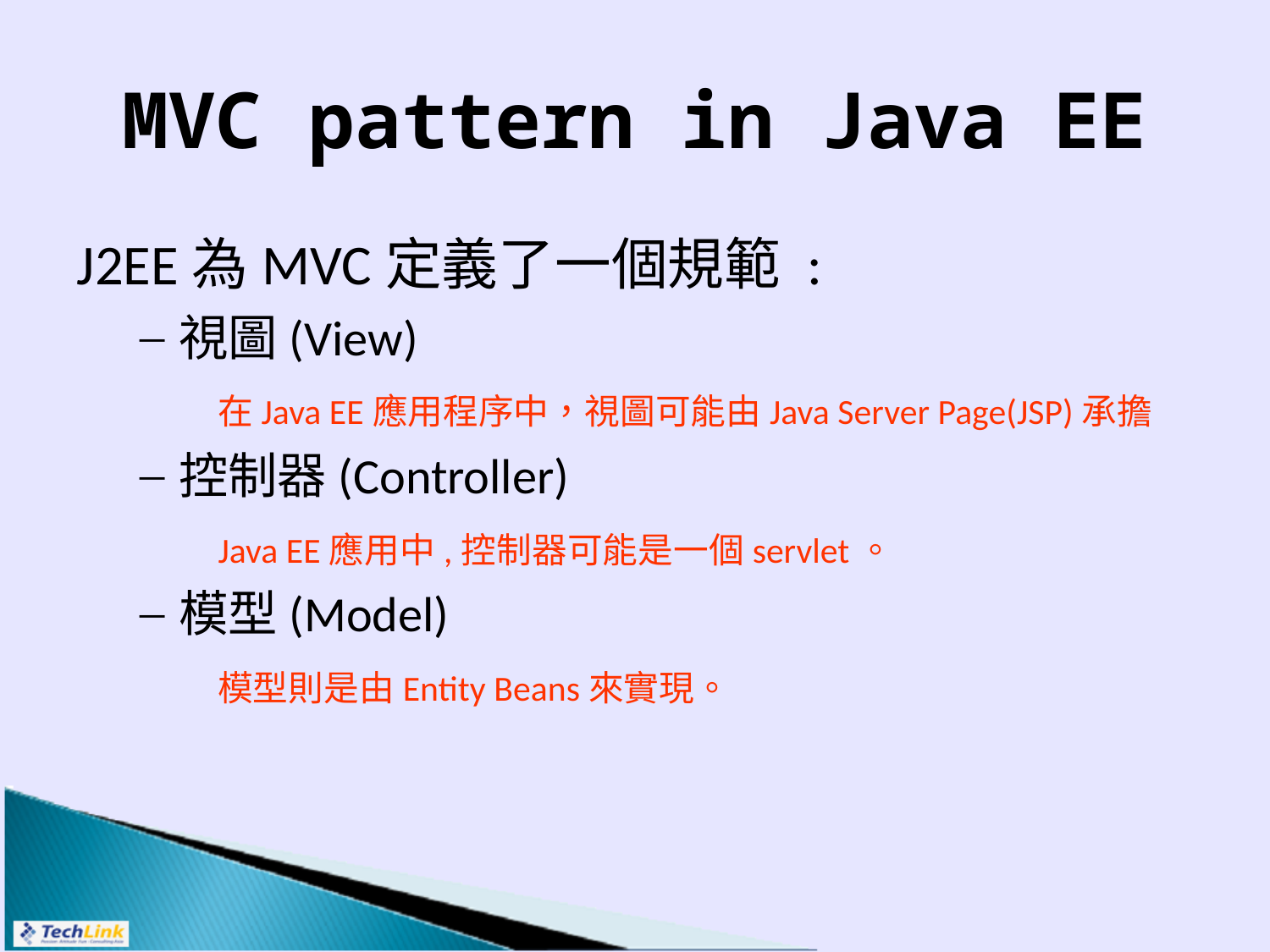

# MVC pattern in Java EE
J2EE為MVC定義了一個規範 :
視圖(View)
      在Java EE應用程序中，視圖可能由Java Server Page(JSP)承擔
控制器(Controller)
       Java EE應用中,控制器可能是一個servlet。
模型(Model)
      模型則是由Entity Beans來實現。